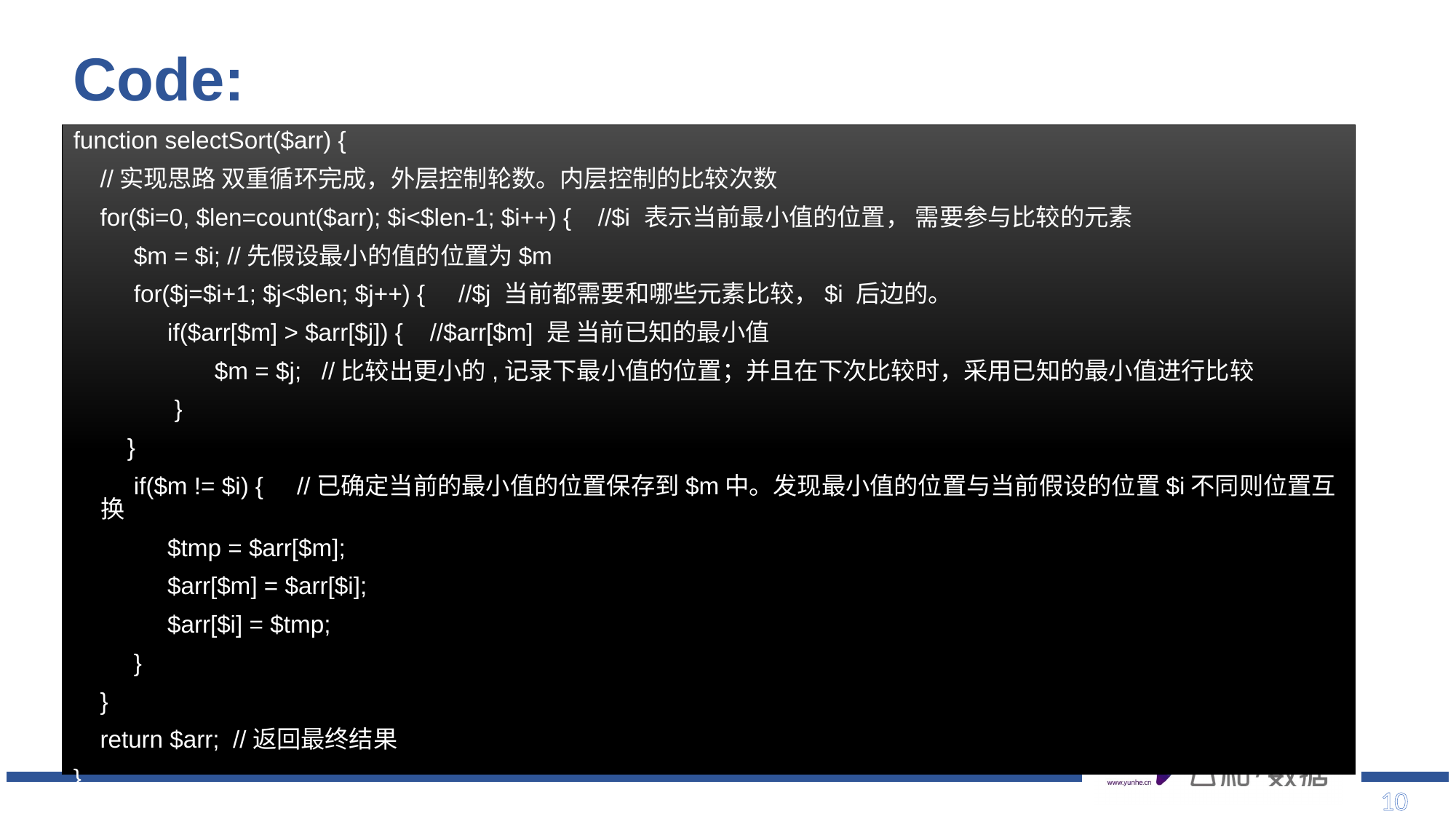

# Code:
function selectSort($arr) {
    //实现思路 双重循环完成，外层控制轮数。内层控制的比较次数
    for($i=0, $len=count($arr); $i<$len-1; $i++) {    //$i 表示当前最小值的位置， 需要参与比较的元素
         $m = $i; //先假设最小的值的位置为$m
         for($j=$i+1; $j<$len; $j++) {     //$j 当前都需要和哪些元素比较，$i 后边的。
              if($arr[$m] > $arr[$j]) {    //$arr[$m] 是 当前已知的最小值
                     $m = $j;   //比较出更小的,记录下最小值的位置；并且在下次比较时，采用已知的最小值进行比较
               }
        }
         if($m != $i) {     //已确定当前的最小值的位置保存到$m中。发现最小值的位置与当前假设的位置$i不同则位置互换
              $tmp = $arr[$m];
              $arr[$m] = $arr[$i];
              $arr[$i] = $tmp;
         }
    }
    return $arr;  //返回最终结果
}